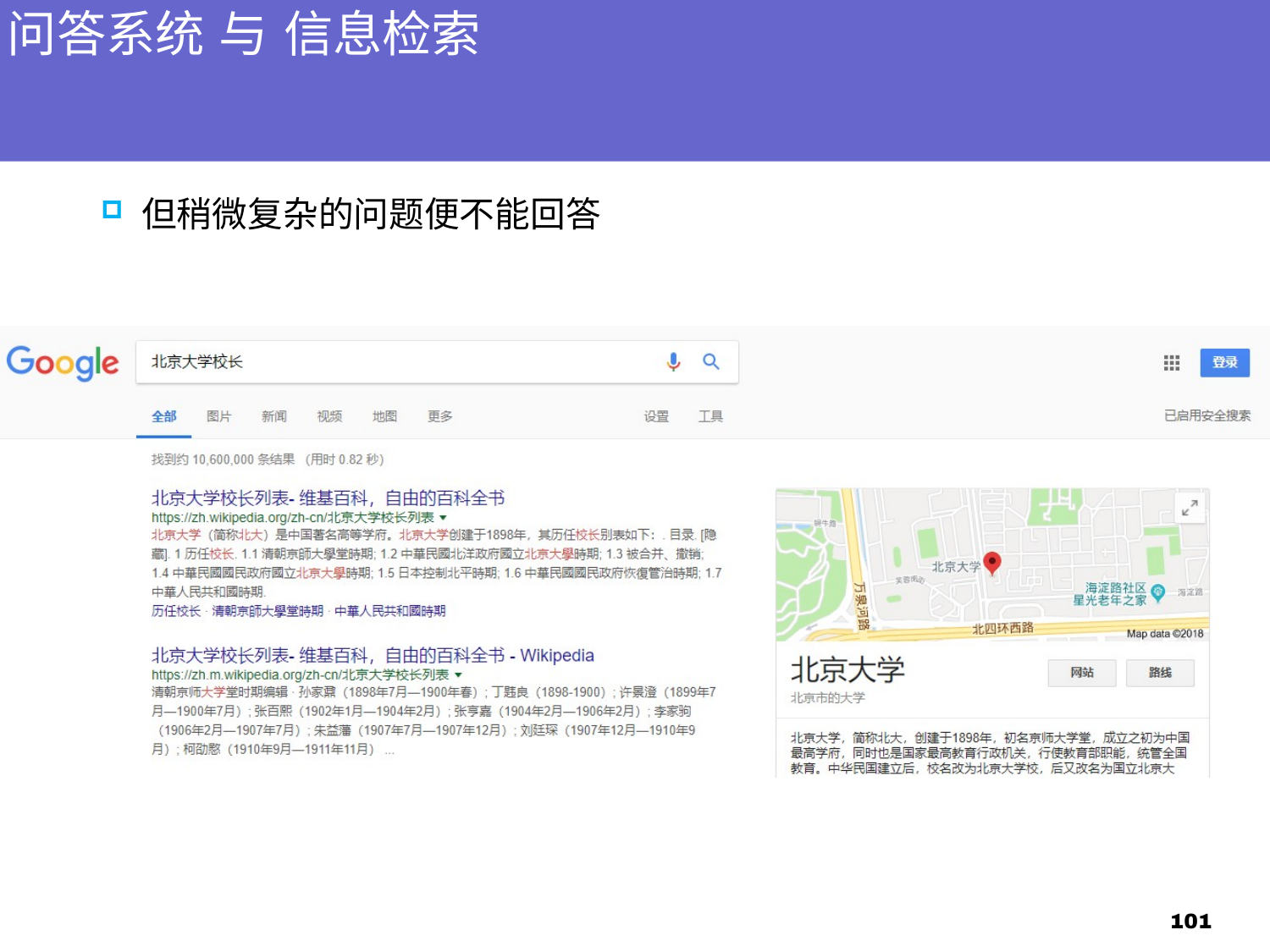

# 问答系统 与 信息检索
搜索引擎在逐渐向问答系统发展
但稍微复杂的问题便不能回答

101